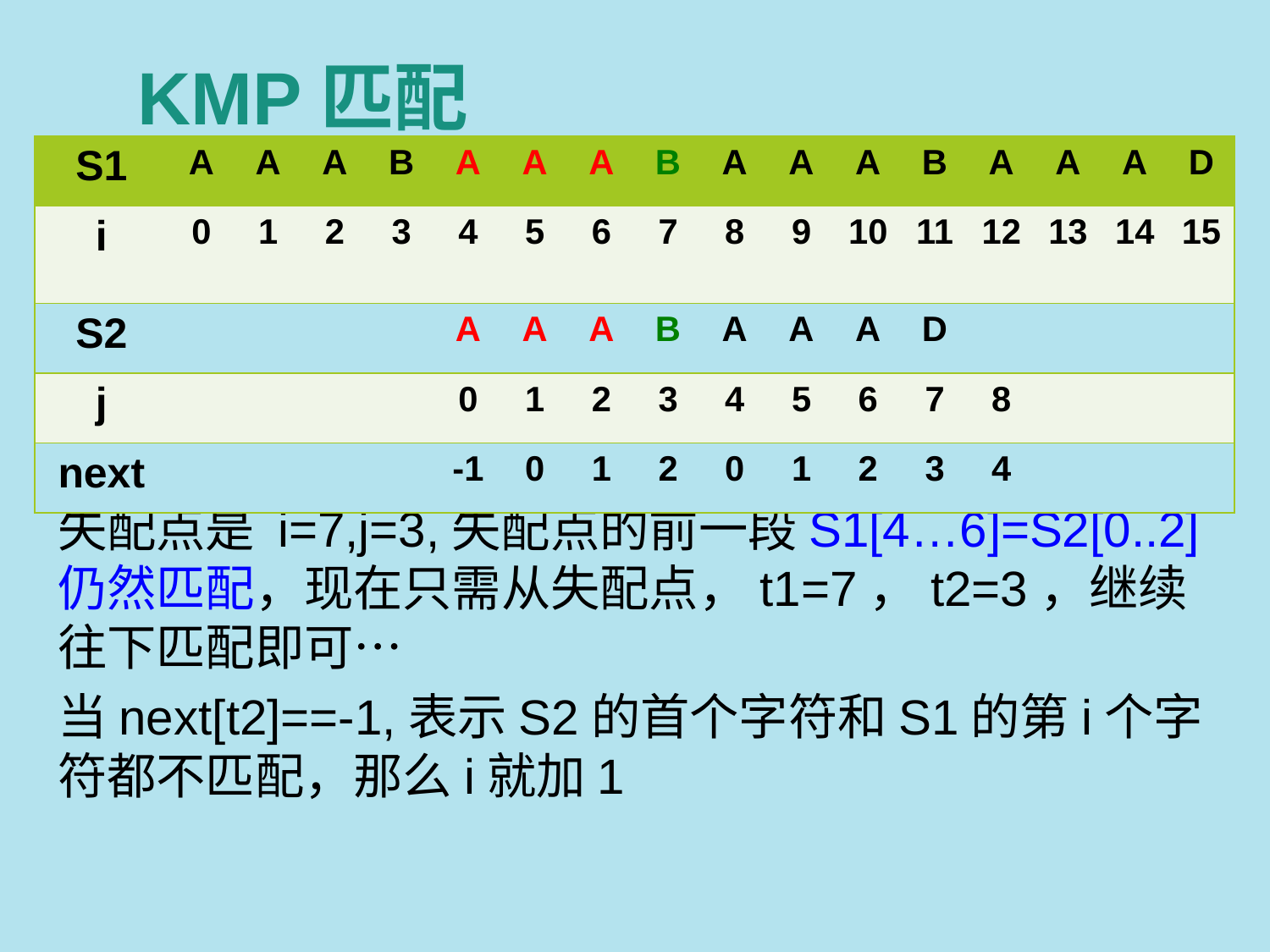

# KMP匹配
| S1 | A | A | A | B | A | A | A | B | A | A | A | B | A | A | A | D |
| --- | --- | --- | --- | --- | --- | --- | --- | --- | --- | --- | --- | --- | --- | --- | --- | --- |
| i | 0 | 1 | 2 | 3 | 4 | 5 | 6 | 7 | 8 | 9 | 10 | 11 | 12 | 13 | 14 | 15 |
| S2 |  |  |  |  | A | A | A | B | A | A | A | D |  |  |  |  |
| j |  |  |  |  | 0 | 1 | 2 | 3 | 4 | 5 | 6 | 7 | 8 |  |  |  |
| next |  |  |  |  | -1 | 0 | 1 | 2 | 0 | 1 | 2 | 3 | 4 |  |  |  |

失配点是 i=7,j=3,失配点的前一段S1[4…6]=S2[0..2]  仍然匹配，现在只需从失配点，t1=7，t2=3，继续往下匹配即可…
当next[t2]==-1,表示S2的首个字符和S1的第i个字符都不匹配，那么i就加1